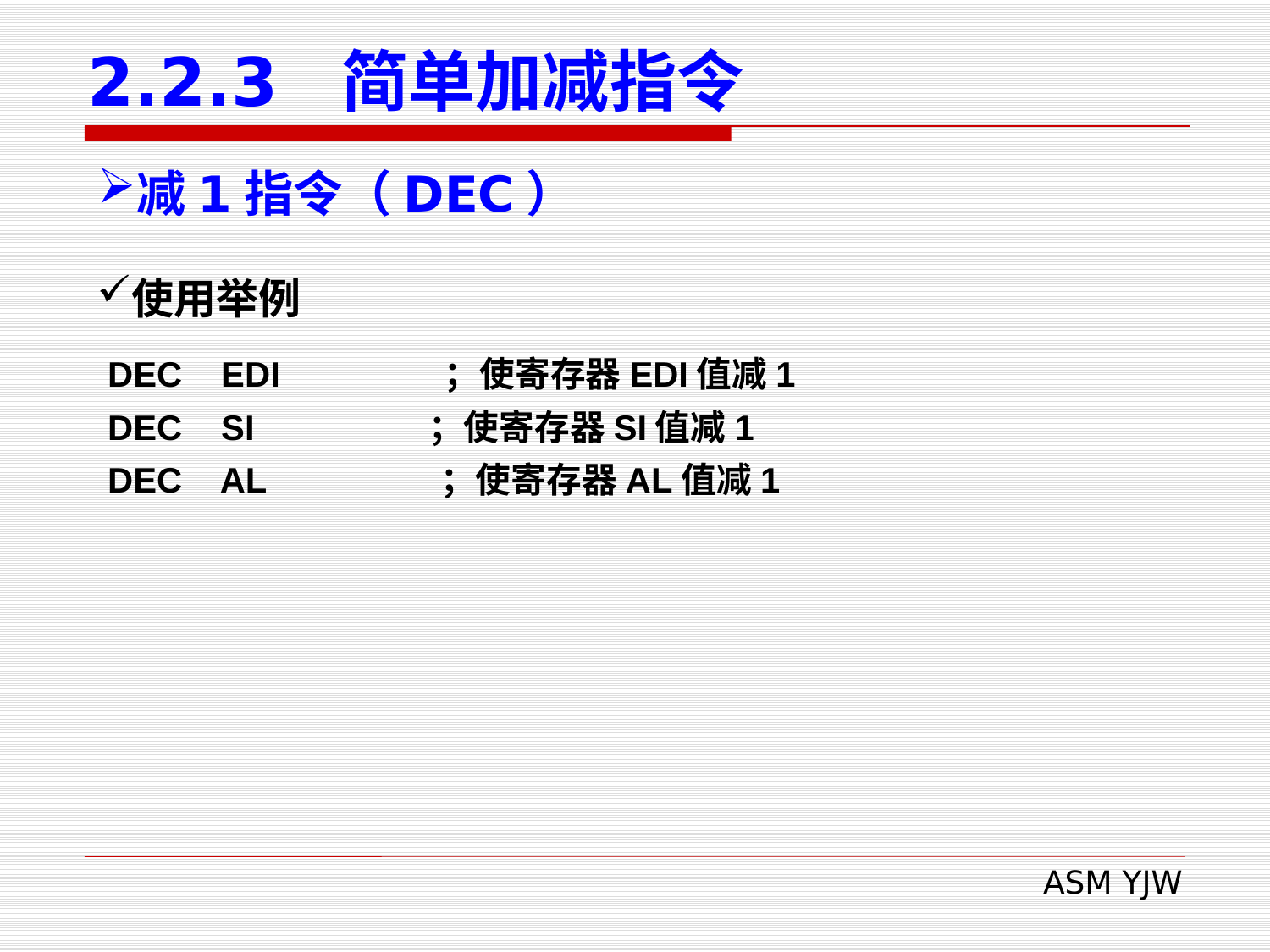

# 2.2.3  简单加减指令
减1指令（DEC）
使用举例
DEC    EDI                ；使寄存器EDI值减1
DEC    SI                 ；使寄存器SI值减1
DEC    AL                 ；使寄存器AL值减1